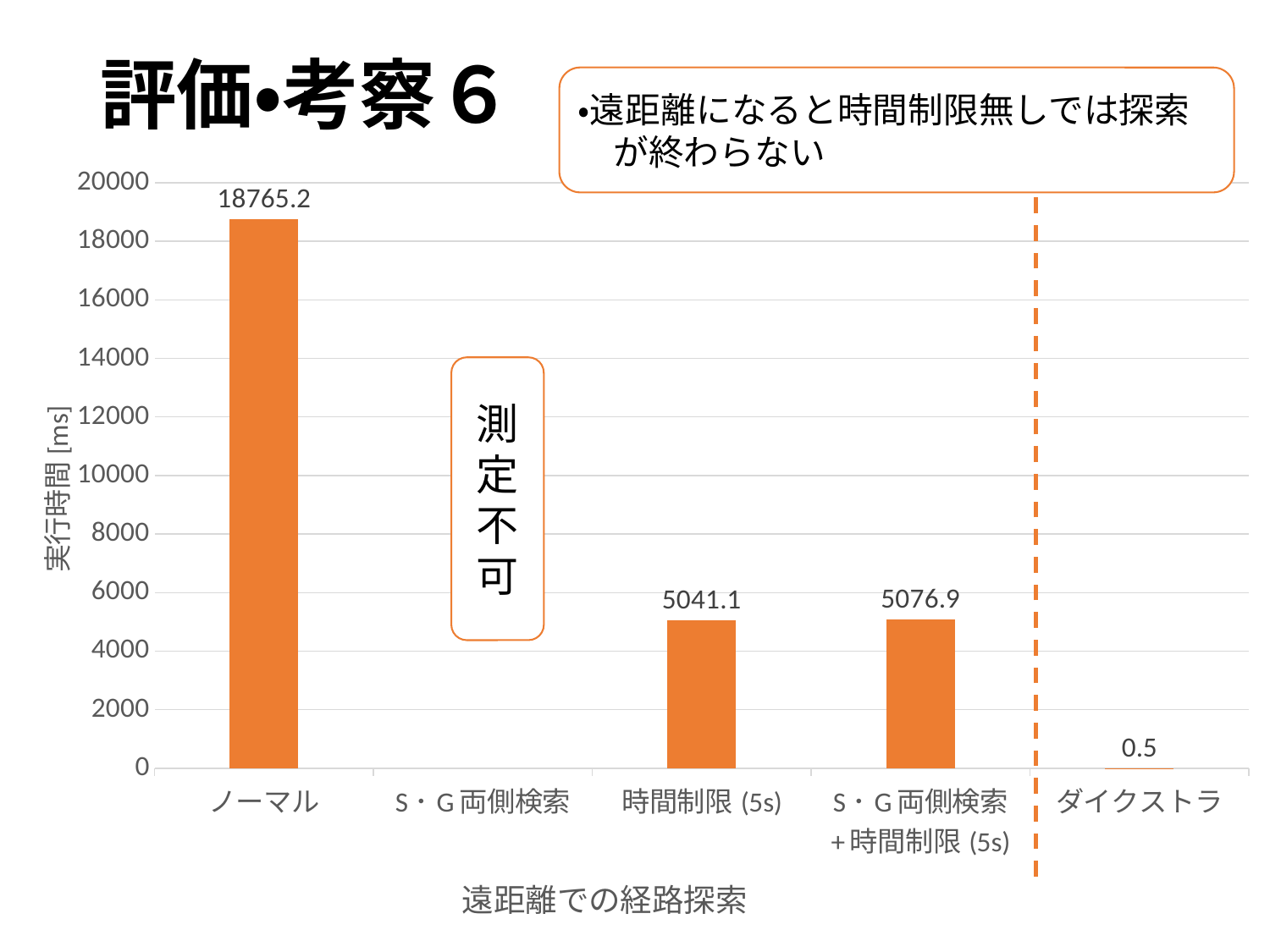

# 評価・考察６
・遠距離になると時間制限無しでは探索
　が終わらない

### Chart

| Category | 系列1 |
|---|---|
| ノーマル | 18765.2 |
| S･G両側検索 | None |
| 時間制限(5s) | 5041.1 |
| S･G両側検索
+時間制限(5s) | 5076.9 |
| ダイクストラ | 0.5 |
測
定
不
可